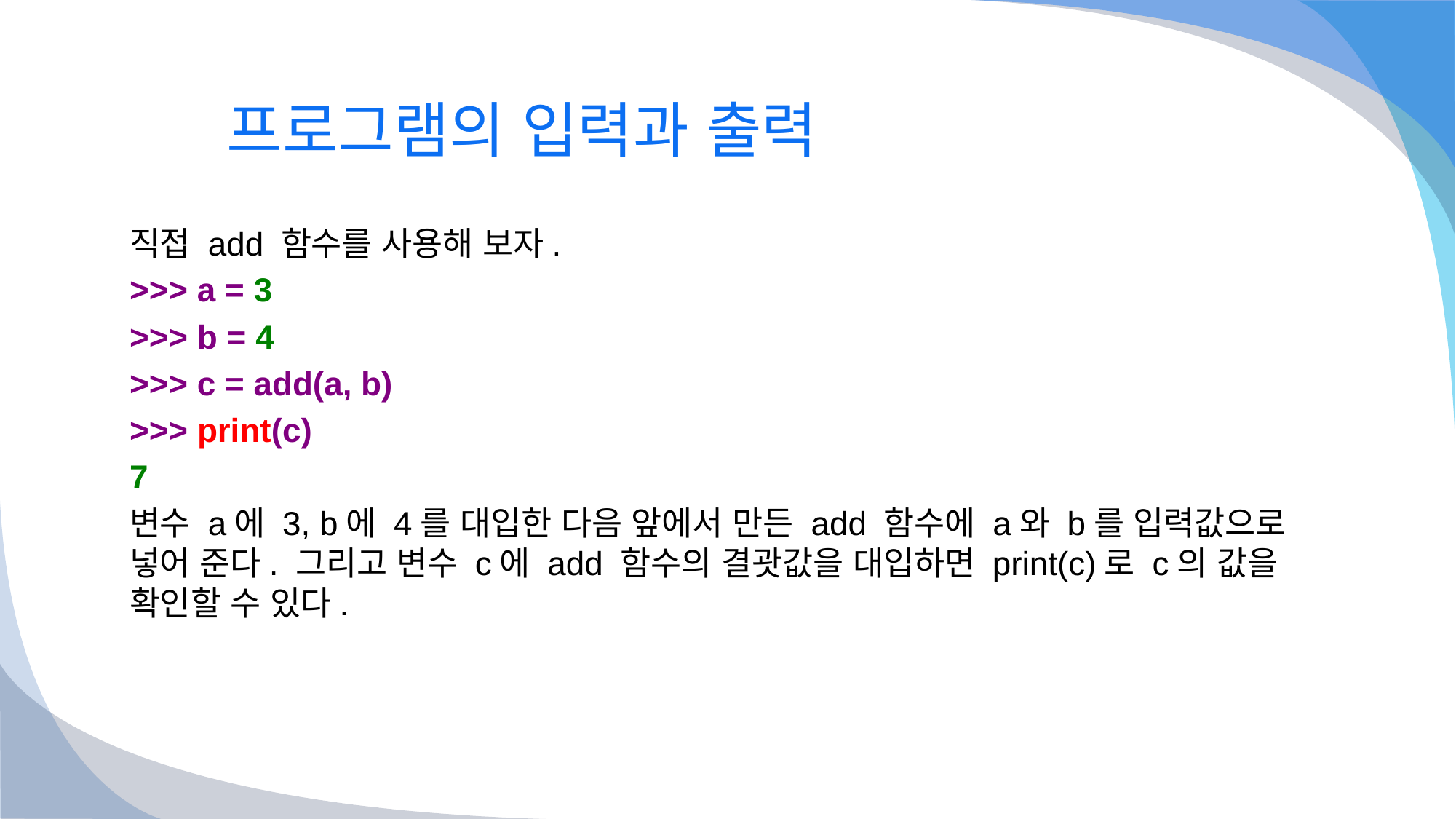

# 프로그램의 입력과 출력
직접 add 함수를 사용해 보자.
>>> a = 3
>>> b = 4
>>> c = add(a, b)
>>> print(c)
7
변수 a에 3, b에 4를 대입한 다음 앞에서 만든 add 함수에 a와 b를 입력값으로 넣어 준다. 그리고 변수 c에 add 함수의 결괏값을 대입하면 print(c)로 c의 값을 확인할 수 있다.